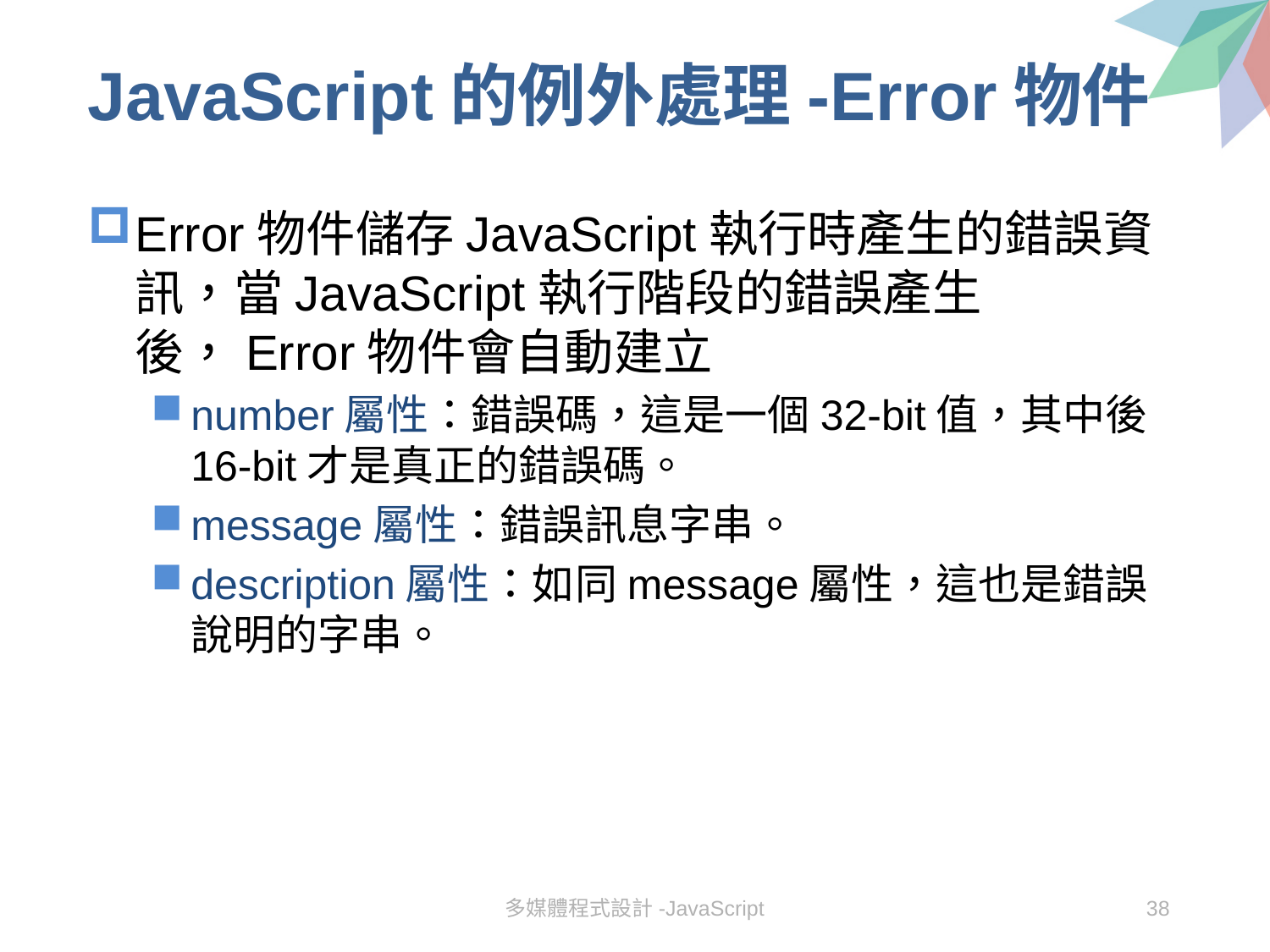

# JavaScript的例外處理-Error物件
Error物件儲存JavaScript執行時產生的錯誤資訊，當JavaScript執行階段的錯誤產生後，Error物件會自動建立
number屬性：錯誤碼，這是一個32-bit值，其中後16-bit才是真正的錯誤碼。
message屬性：錯誤訊息字串。
description屬性：如同message屬性，這也是錯誤說明的字串。
多媒體程式設計-JavaScript
38